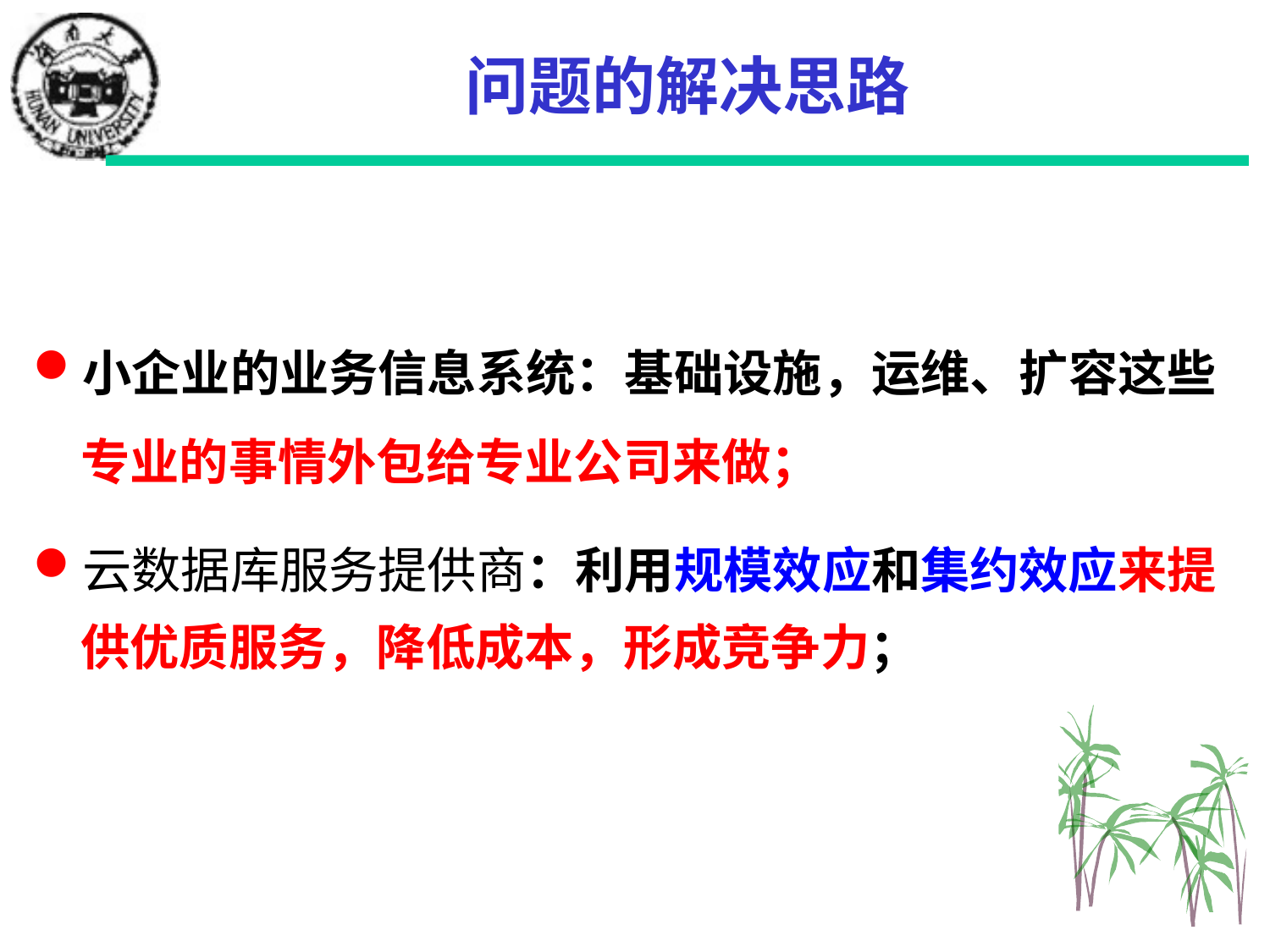

# 问题的解决思路
小企业的业务信息系统：基础设施，运维、扩容这些专业的事情外包给专业公司来做；
云数据库服务提供商：利用规模效应和集约效应来提供优质服务，降低成本，形成竞争力；